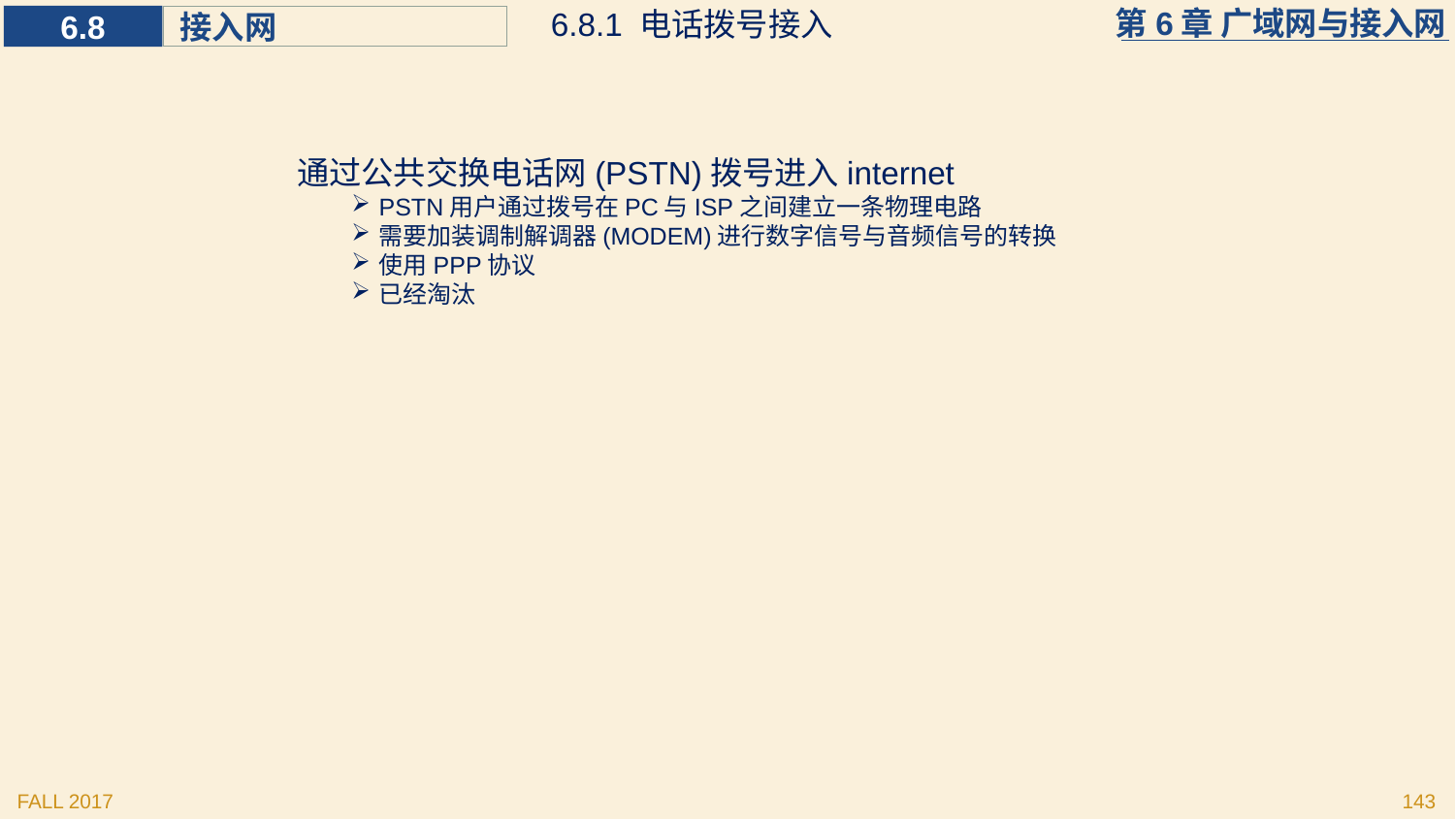

6.8.1 电话拨号接入
通过公共交换电话网(PSTN)拨号进入internet
PSTN用户通过拨号在PC与ISP之间建立一条物理电路
需要加装调制解调器(MODEM)进行数字信号与音频信号的转换
使用PPP协议
已经淘汰